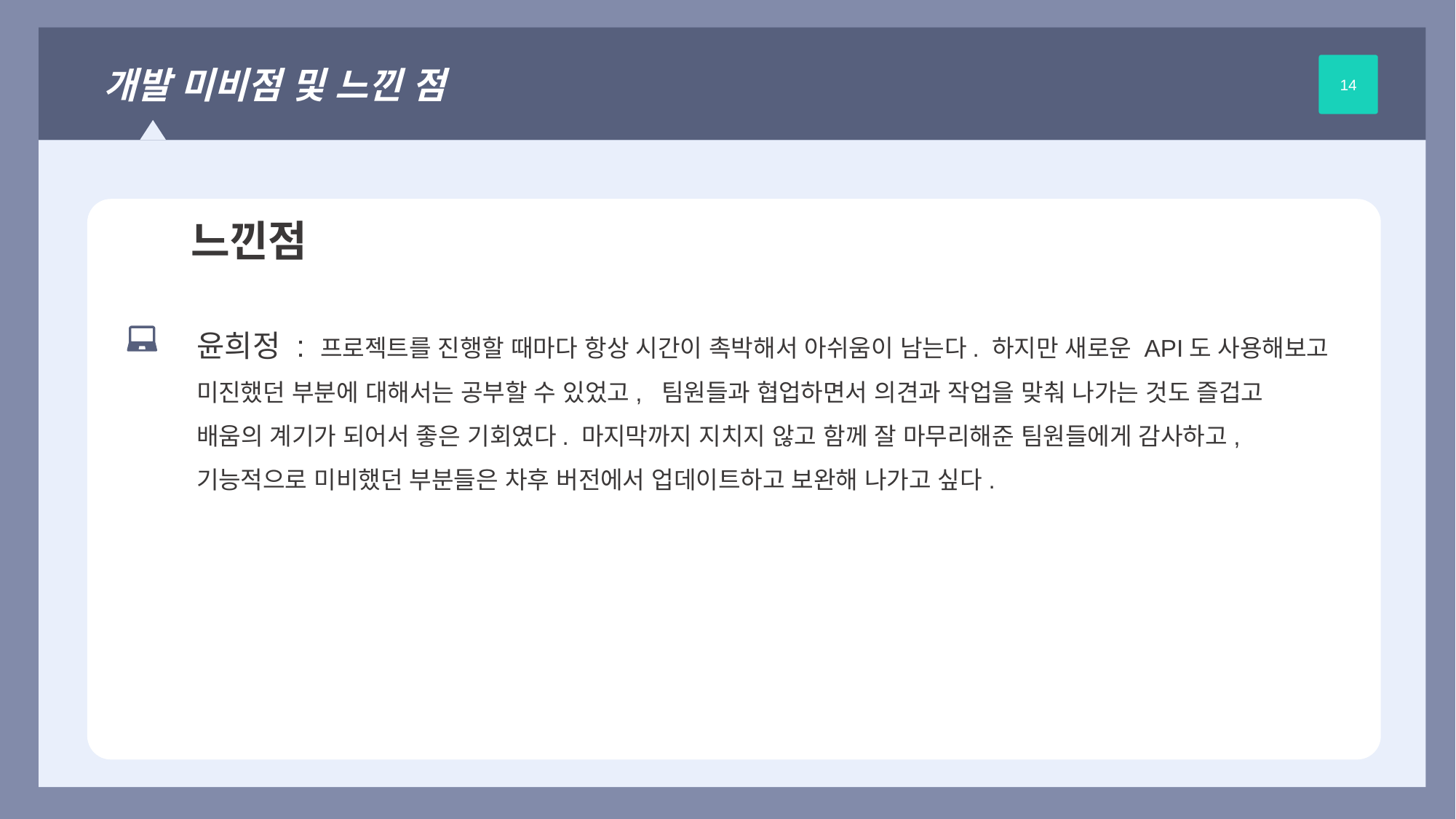

개발 미비점 및 느낀 점
14

느낀점
윤희정 : 프로젝트를 진행할 때마다 항상 시간이 촉박해서 아쉬움이 남는다. 하지만 새로운 API도 사용해보고 미진했던 부분에 대해서는 공부할 수 있었고,  팀원들과 협업하면서 의견과 작업을 맞춰 나가는 것도 즐겁고 배움의 계기가 되어서 좋은 기회였다. 마지막까지 지치지 않고 함께 잘 마무리해준 팀원들에게 감사하고, 기능적으로 미비했던 부분들은 차후 버전에서 업데이트하고 보완해 나가고 싶다.